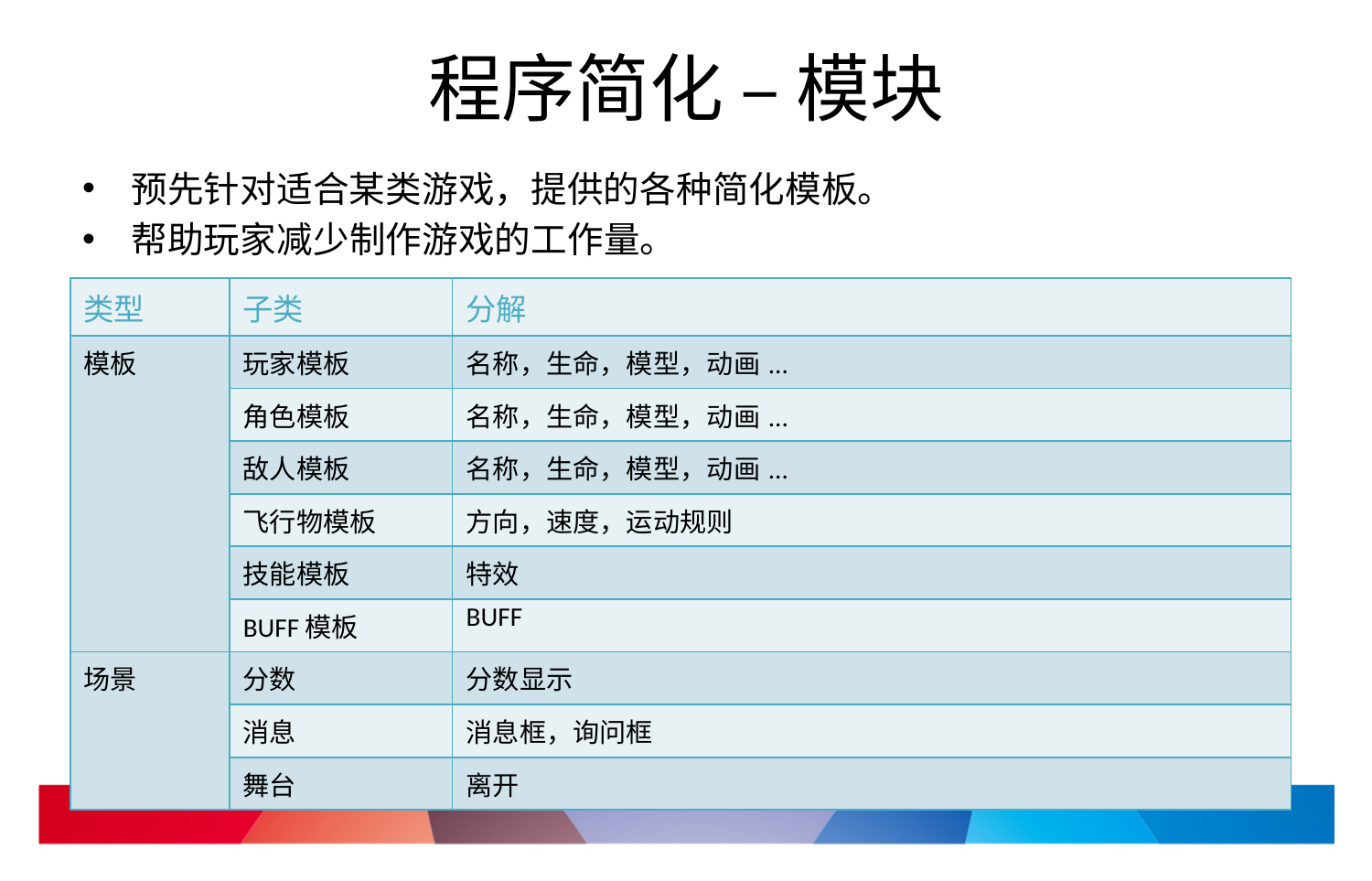

# 程序简化 – 模块
预先针对适合某类游戏，提供的各种简化模板。
帮助玩家减少制作游戏的工作量。
| 类型 | 子类 | 分解 |
| --- | --- | --- |
| 模板 | 玩家模板 | 名称，生命，模型，动画... |
|  | 角色模板 | 名称，生命，模型，动画... |
|  | 敌人模板 | 名称，生命，模型，动画... |
|  | 飞行物模板 | 方向，速度，运动规则 |
|  | 技能模板 | 特效 |
|  | BUFF模板 | BUFF |
| 场景 | 分数 | 分数显示 |
|  | 消息 | 消息框，询问框 |
|  | 舞台 | 离开 |